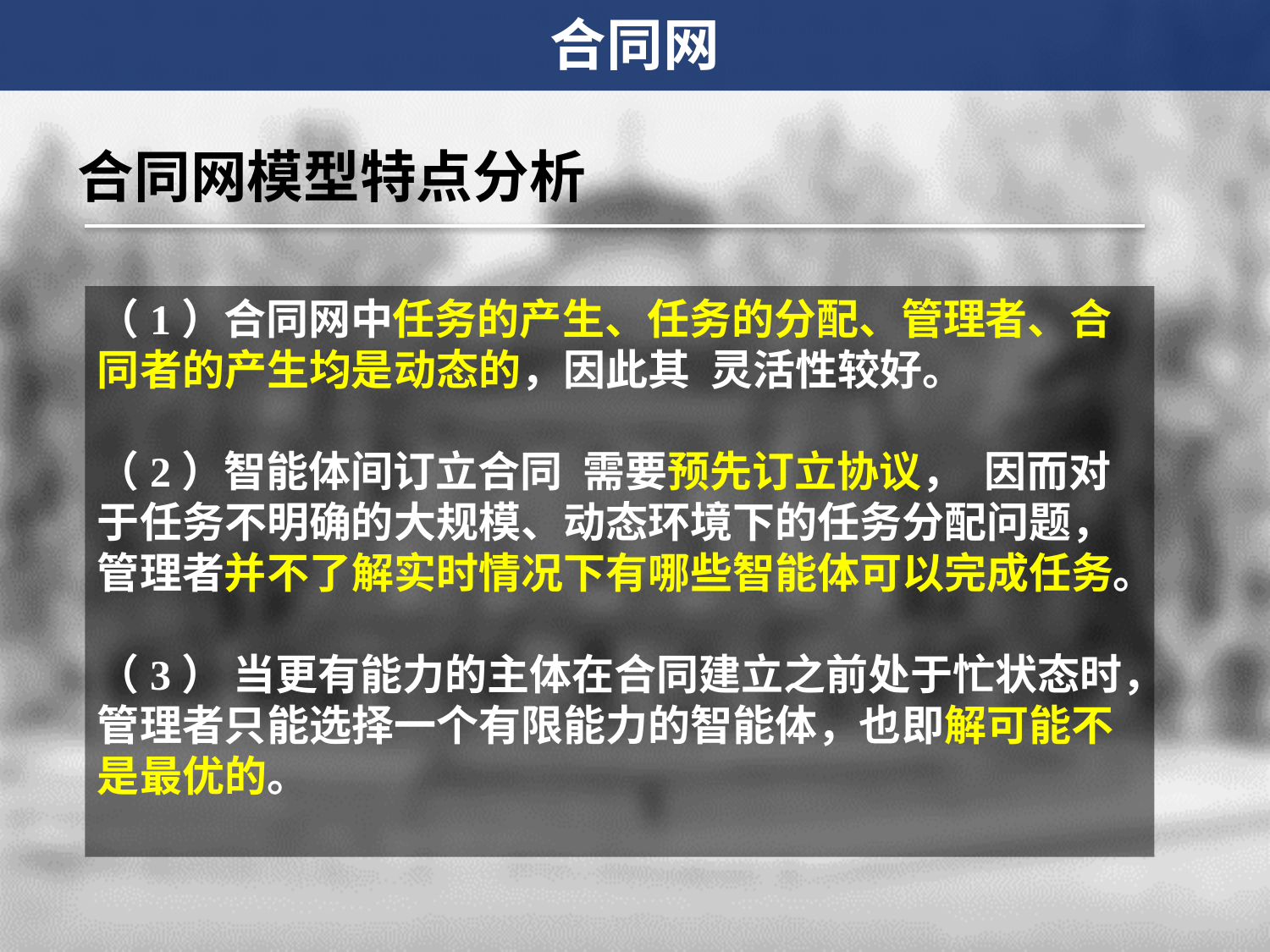

合同网
合同网模型特点分析
（1）合同网中任务的产生、任务的分配、管理者、合同者的产生均是动态的，因此其灵活性较好。

（2）智能体间订立合同需要预先订立协议，因而对于任务不明确的大规模、动态环境下的任务分配问题，管理者并不了解实时情况下有哪些智能体可以完成任务。

（3） 当更有能力的主体在合同建立之前处于忙状态时，管理者只能选择一个有限能力的智能体，也即解可能不是最优的。